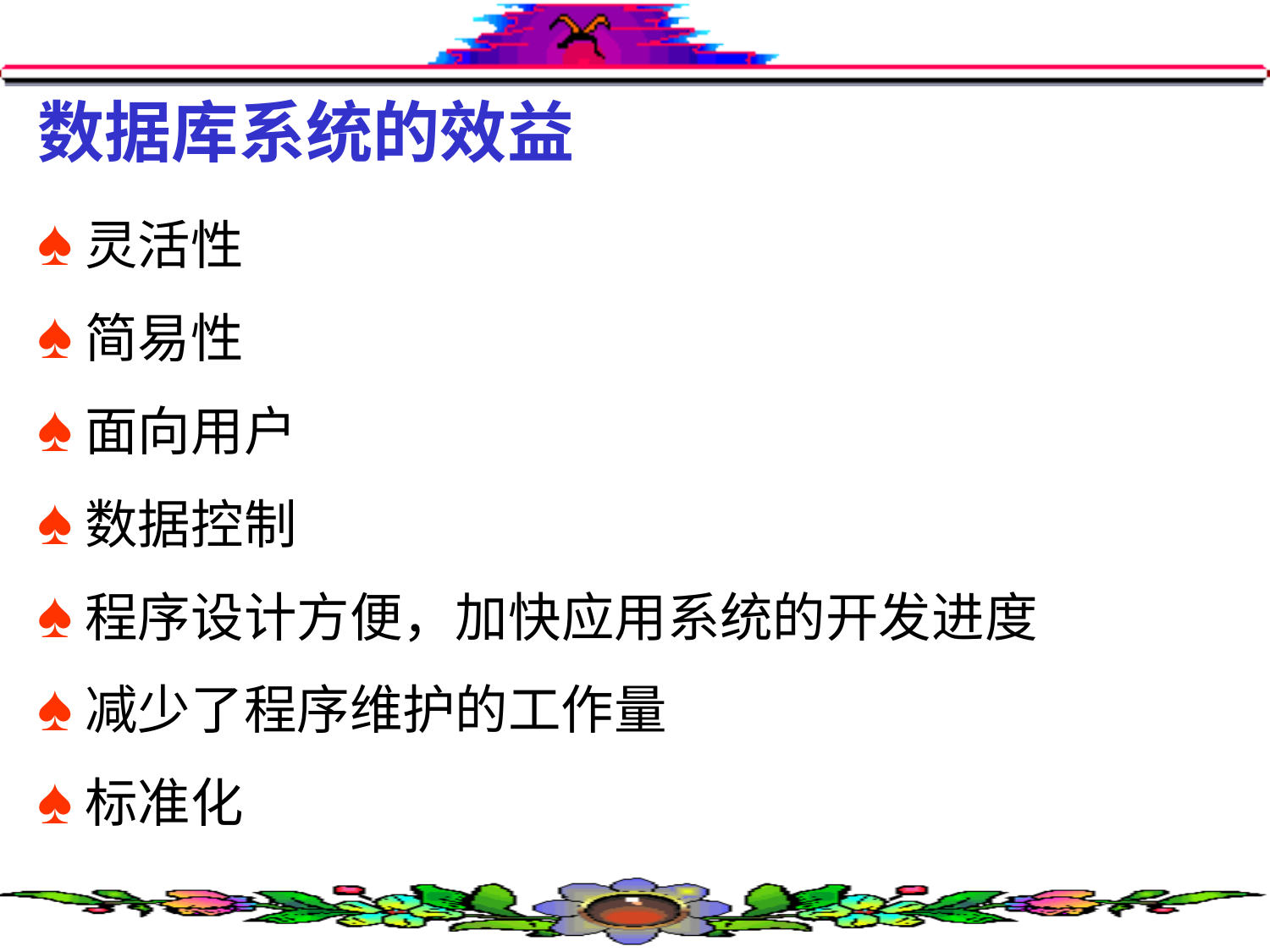

# 数据库系统的效益
灵活性
简易性
面向用户
数据控制
程序设计方便，加快应用系统的开发进度
减少了程序维护的工作量
标准化